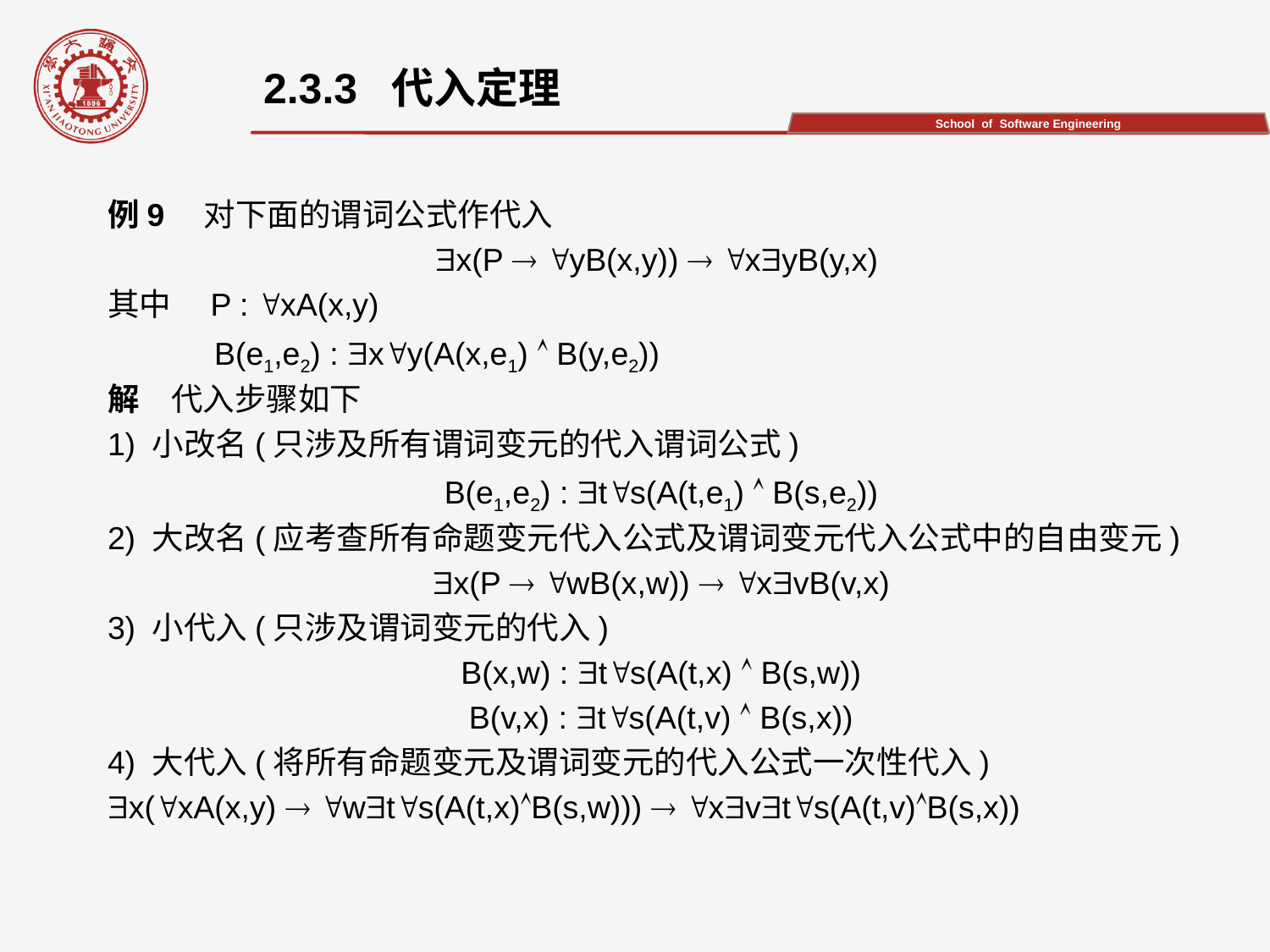

2.3.3  代入定理

例9　对下面的谓词公式作代入
∃x(P → ∀yB(x,y)) → ∀x∃yB(y,x)
其中　P : ∀xA(x,y)
            B(e1,e2) : ∃x∀y(A(x,e1) ∧ B(y,e2))
解　代入步骤如下
1) 小改名(只涉及所有谓词变元的代入谓词公式)
B(e1,e2) : ∃t∀s(A(t,e1) ∧ B(s,e2))
2) 大改名(应考查所有命题变元代入公式及谓词变元代入公式中的自由变元)
∃x(P → ∀wB(x,w)) → ∀x∃vB(v,x)
3) 小代入(只涉及谓词变元的代入)
B(x,w) : ∃t∀s(A(t,x) ∧ B(s,w))
B(v,x) : ∃t∀s(A(t,v) ∧ B(s,x))
4) 大代入(将所有命题变元及谓词变元的代入公式一次性代入)
∃x(∀xA(x,y) → ∀w∃t∀s(A(t,x)∧B(s,w))) → ∀x∃v∃t∀s(A(t,v)∧B(s,x))